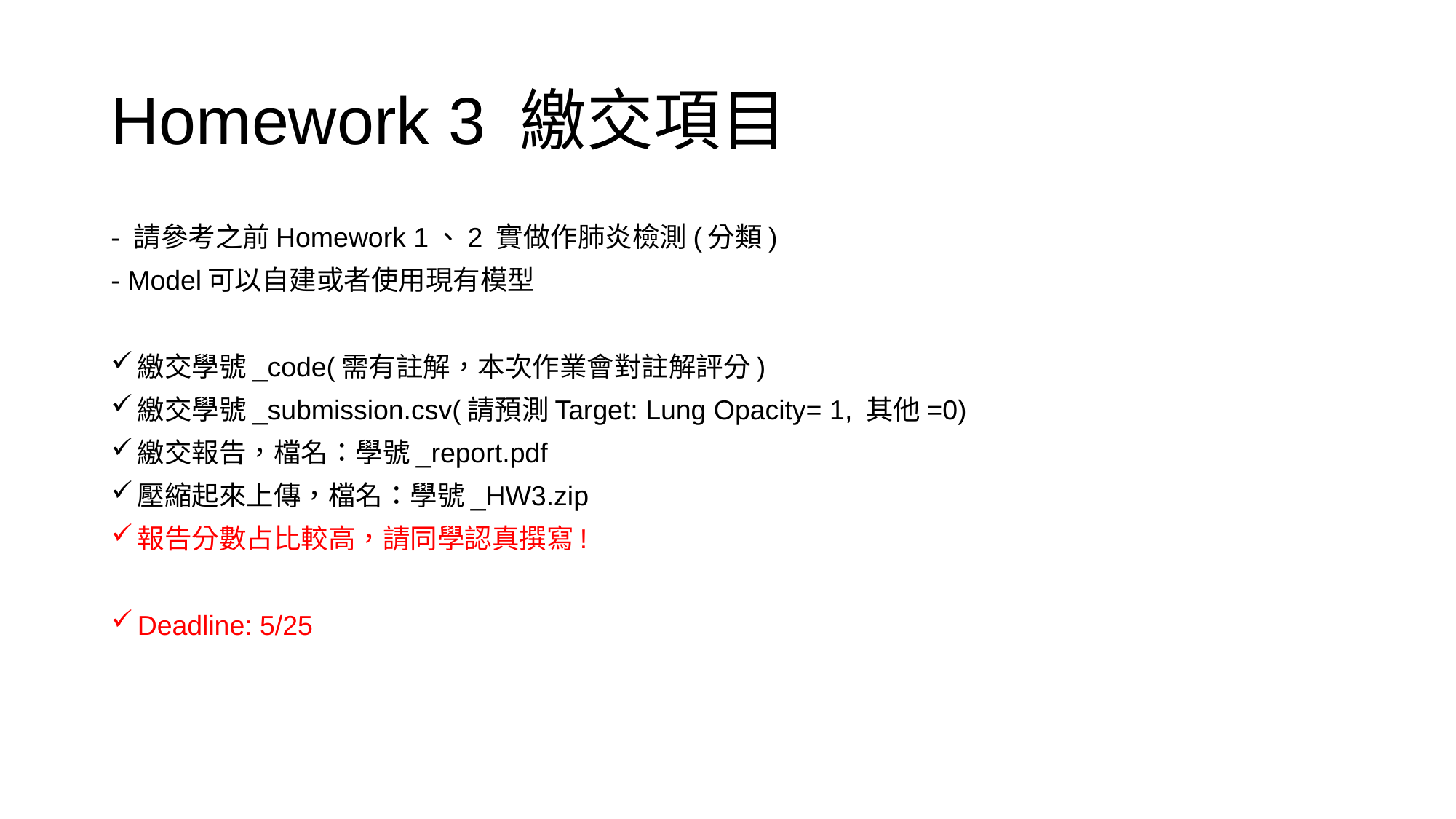

# Homework 3 繳交項目
- 請參考之前Homework 1、2 實做作肺炎檢測(分類)
- Model可以自建或者使用現有模型

繳交學號_code(需有註解，本次作業會對註解評分)
繳交學號_submission.csv(請預測Target: Lung Opacity= 1, 其他=0)
繳交報告，檔名：學號_report.pdf
壓縮起來上傳，檔名：學號_HW3.zip
報告分數占比較高，請同學認真撰寫!

Deadline: 5/25